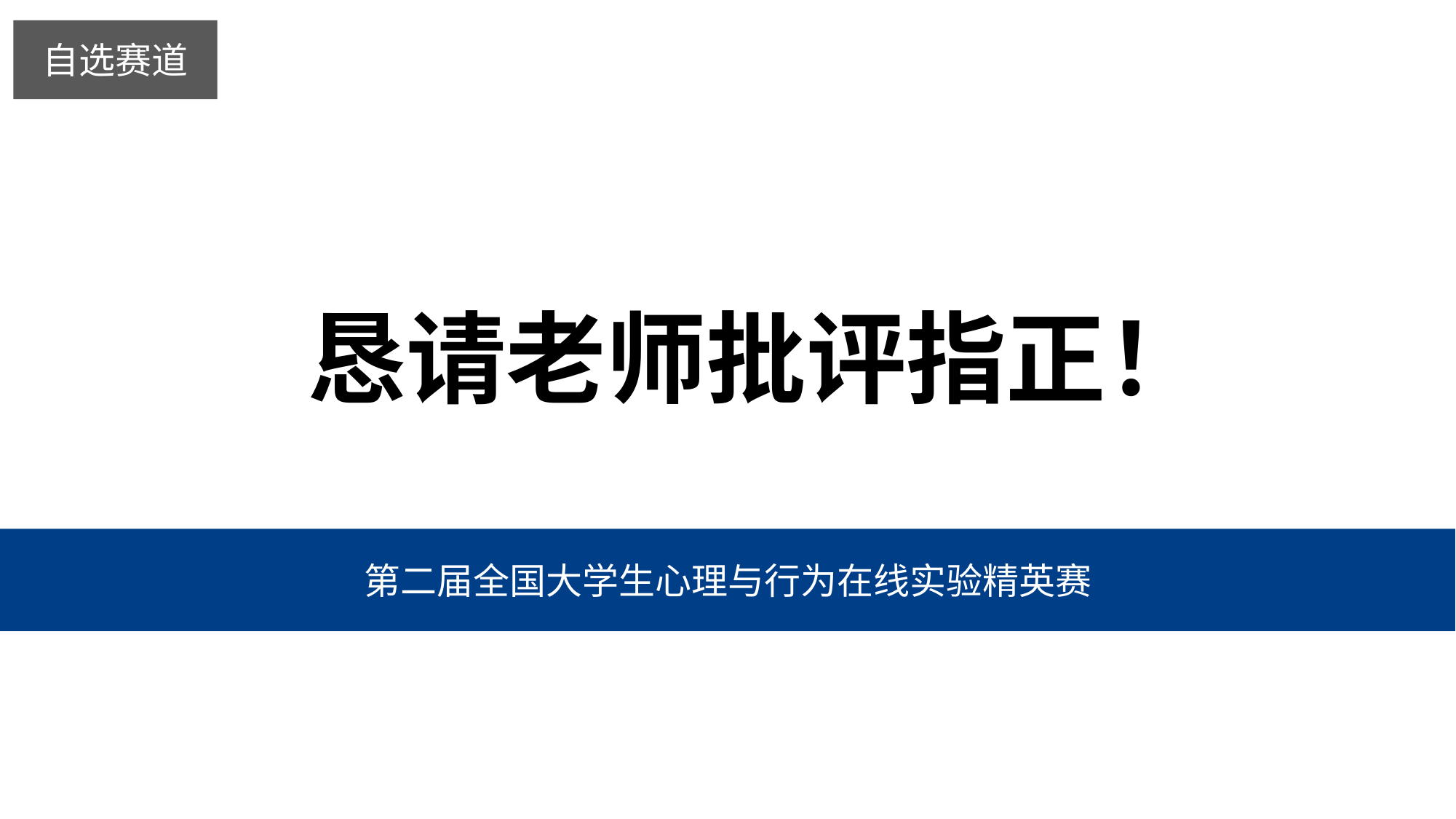

自选赛道

恳请老师批评指正！
第二届全国大学生心理与行为在线实验精英赛